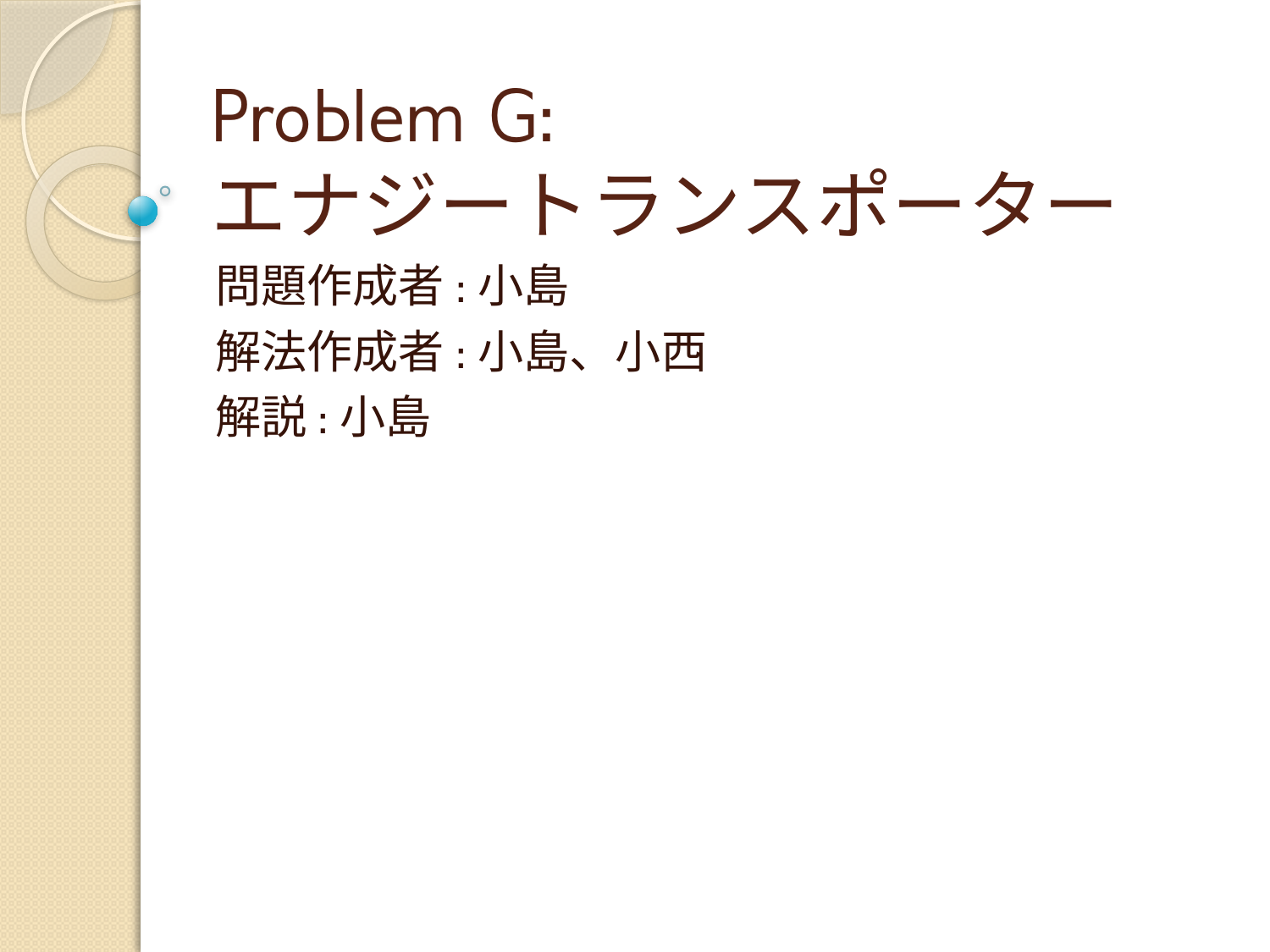

# Problem G: エナジートランスポーター
問題作成者:小島
解法作成者:小島、小西
解説:小島